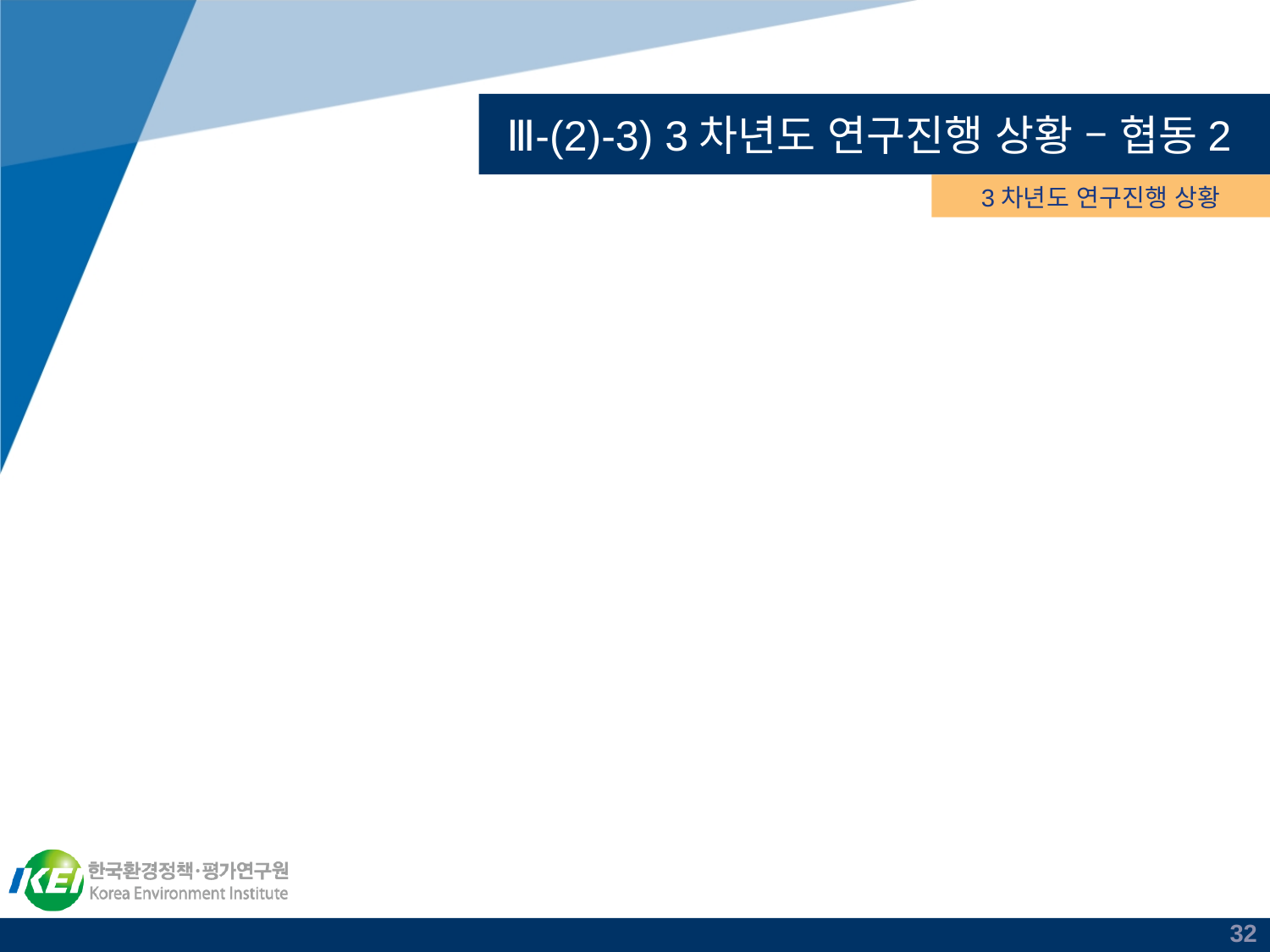

# Ⅲ-(2)-3) 3차년도 연구진행 상황 – 협동2
3차년도 연구진행 상황

32